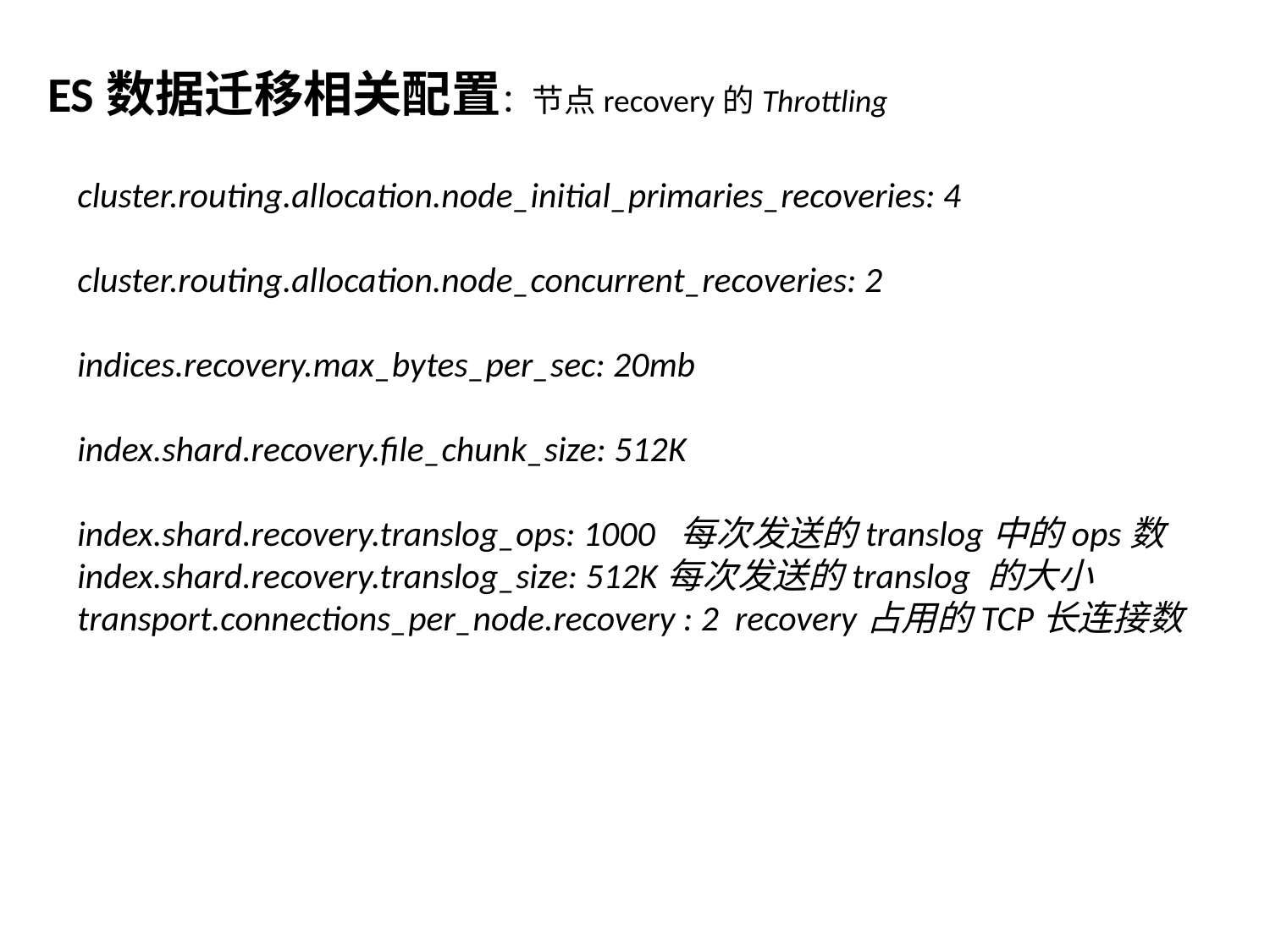

ES数据迁移相关配置：节点recovery的Throttling
cluster.routing.allocation.node_initial_primaries_recoveries: 4

cluster.routing.allocation.node_concurrent_recoveries: 2

indices.recovery.max_bytes_per_sec: 20mb

index.shard.recovery.file_chunk_size: 512K

index.shard.recovery.translog_ops: 1000  每次发送的translog中的ops数
index.shard.recovery.translog_size: 512K每次发送的translog 的大小
transport.connections_per_node.recovery : 2  recovery占用的TCP长连接数